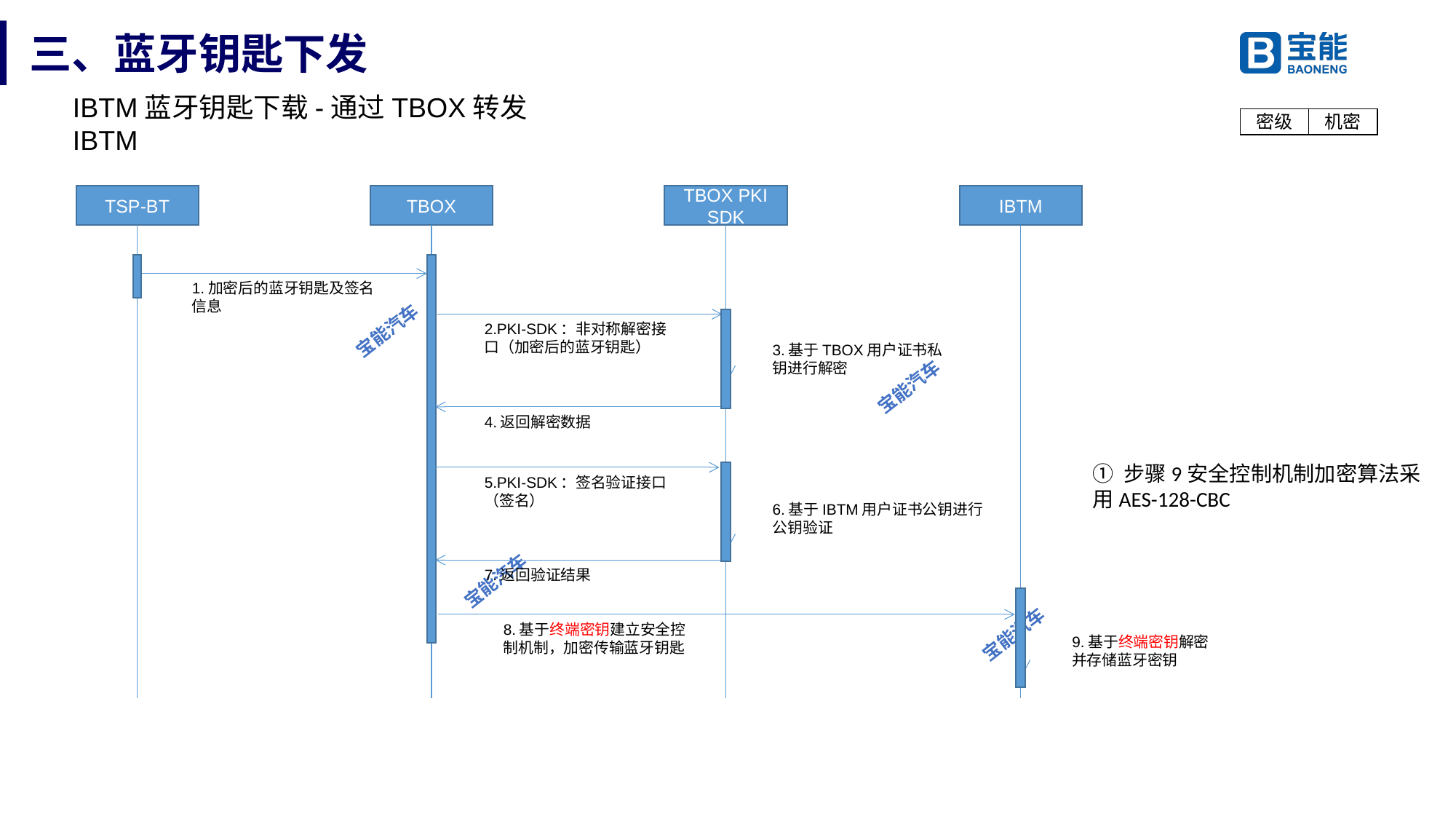

# 三、蓝牙钥匙下发
IBTM蓝牙钥匙下载-通过TBOX转发IBTM
TSP-BT
TBOX
TBOX PKI SDK
IBTM

1.加密后的蓝牙钥匙及签名信息

2.PKI-SDK：非对称解密接口（加密后的蓝牙钥匙）
3.基于TBOX用户证书私钥进行解密
4.返回解密数据
① 步骤9安全控制机制加密算法采用AES-128-CBC

5.PKI-SDK：签名验证接口（签名）
6.基于IBTM用户证书公钥进行公钥验证
7.返回验证结果

8.基于终端密钥建立安全控制机制，加密传输蓝牙钥匙
9.基于终端密钥解密并存储蓝牙密钥
5